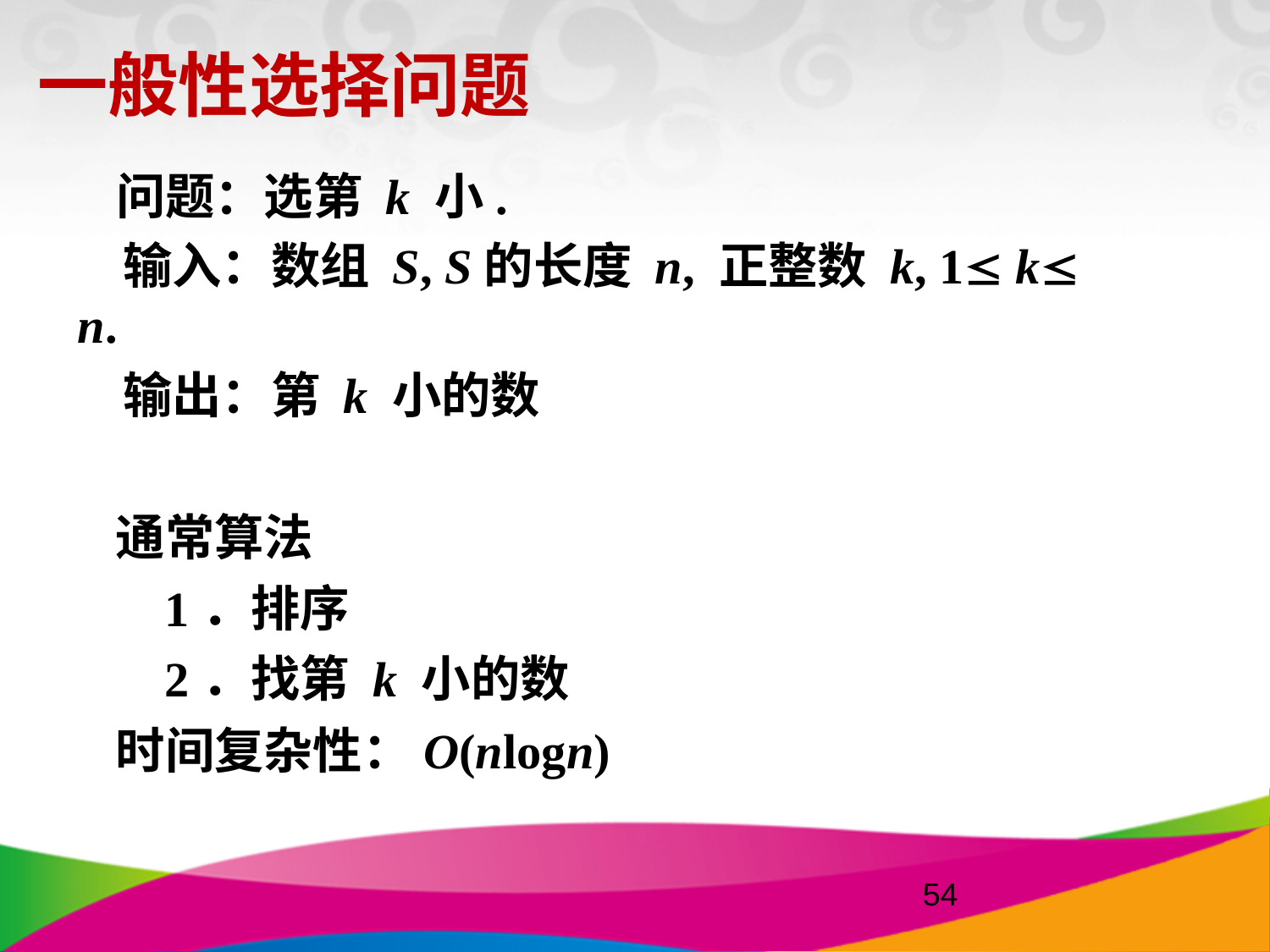

一般性选择问题
   问题：选第 k 小.
   输入：数组 S, S的长度 n, 正整数 k, 1≤ k≤ n.
   输出：第 k 小的数

通常算法
    1．排序
    2．找第 k 小的数
时间复杂性：O(nlogn)
54